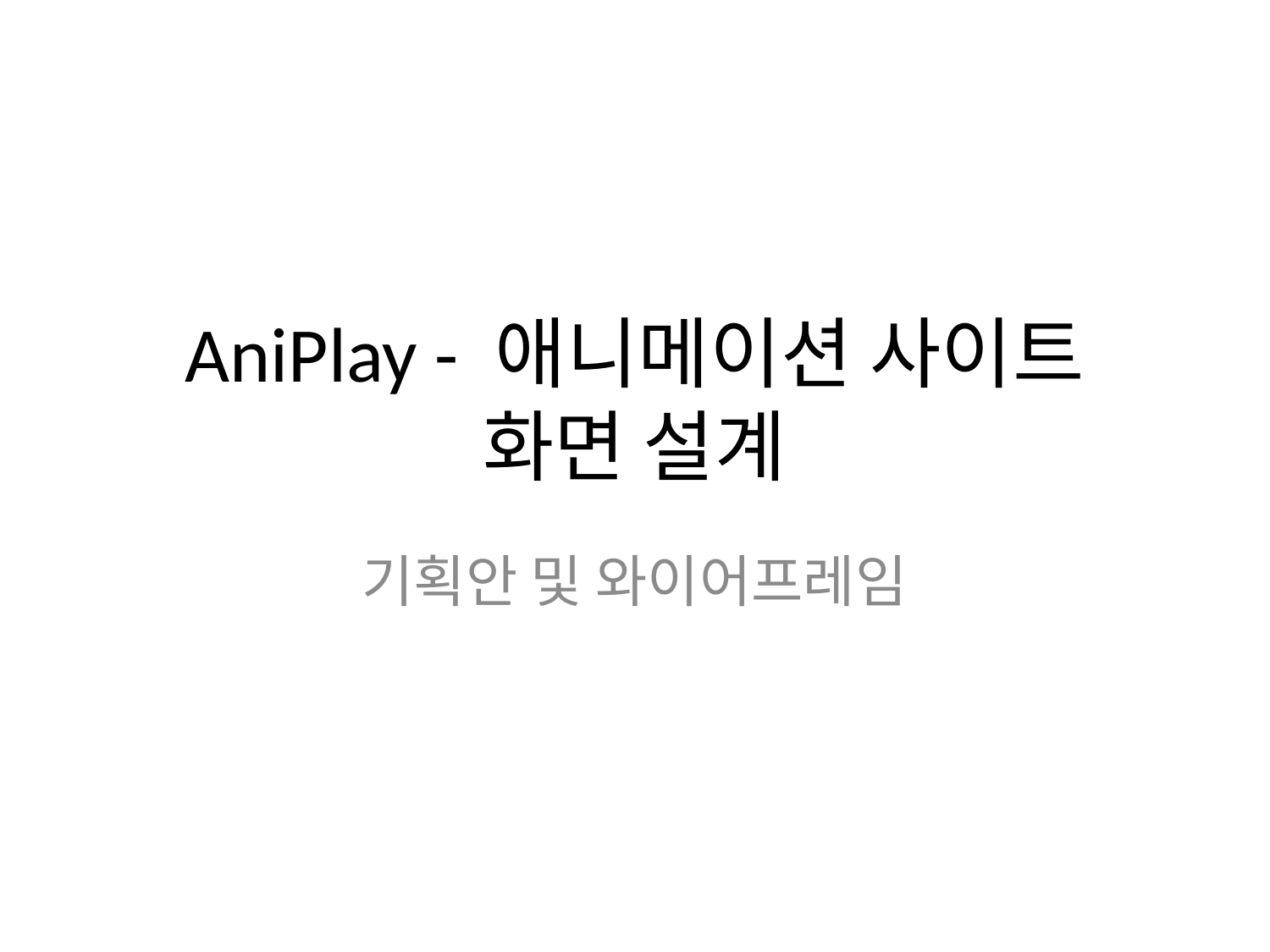

# AniPlay - 애니메이션 사이트 화면 설계
기획안 및 와이어프레임